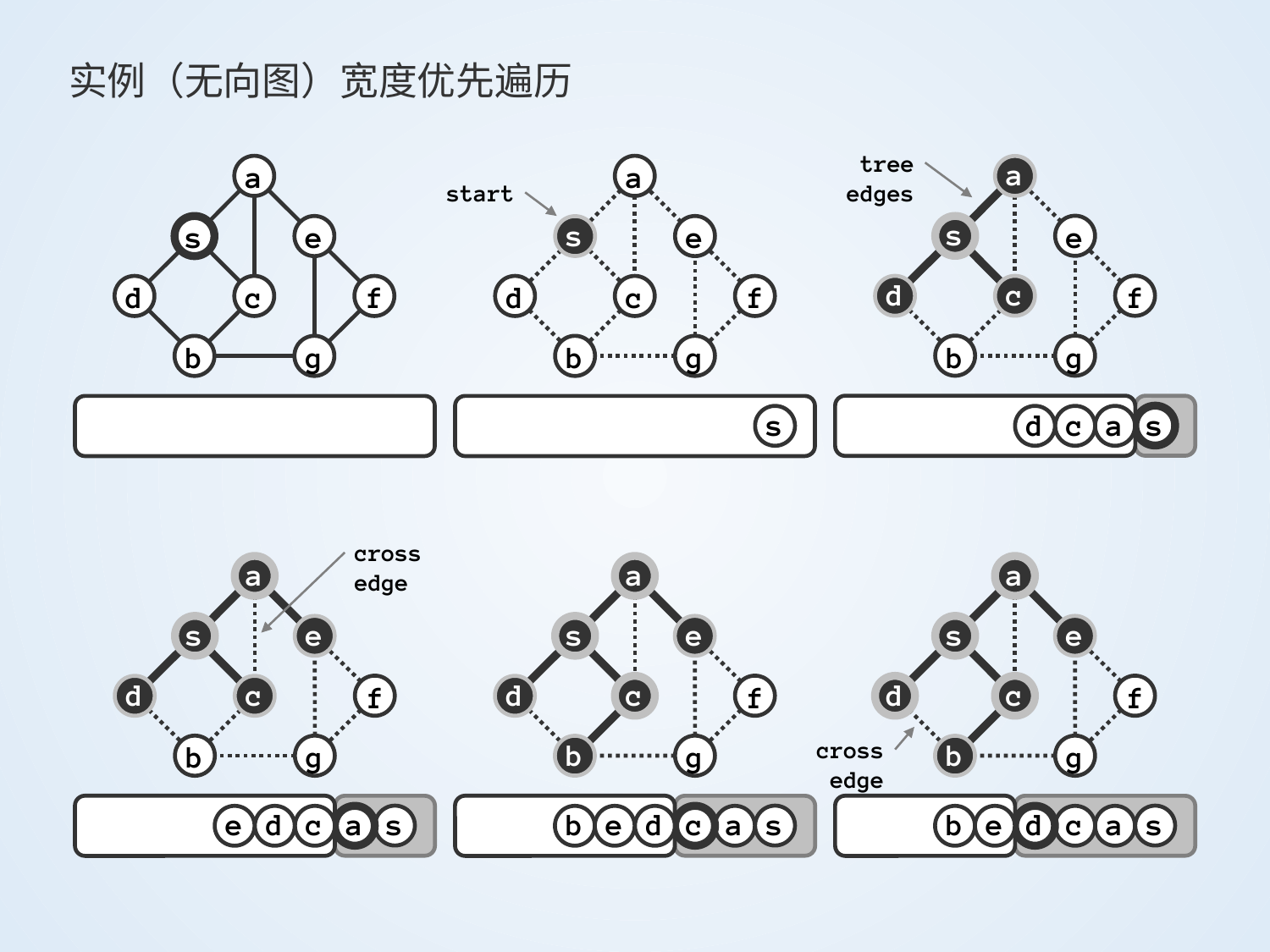

实例（无向图）宽度优先遍历
tree
edges
a
a
a
start
e
s
e
e
s
s
f
d
c
f
d
c
f
d
c
b
g
b
g
b
g

s
s
d
c
a
cross
edge
a
a
a
s
e
s
e
s
e
f
f
f
d
c
d
c
d
c
cross
edge
b
g
g
g
b
b

s
s
s
e
d
c
a
b
e
d
c
a
b
e
d
c
a